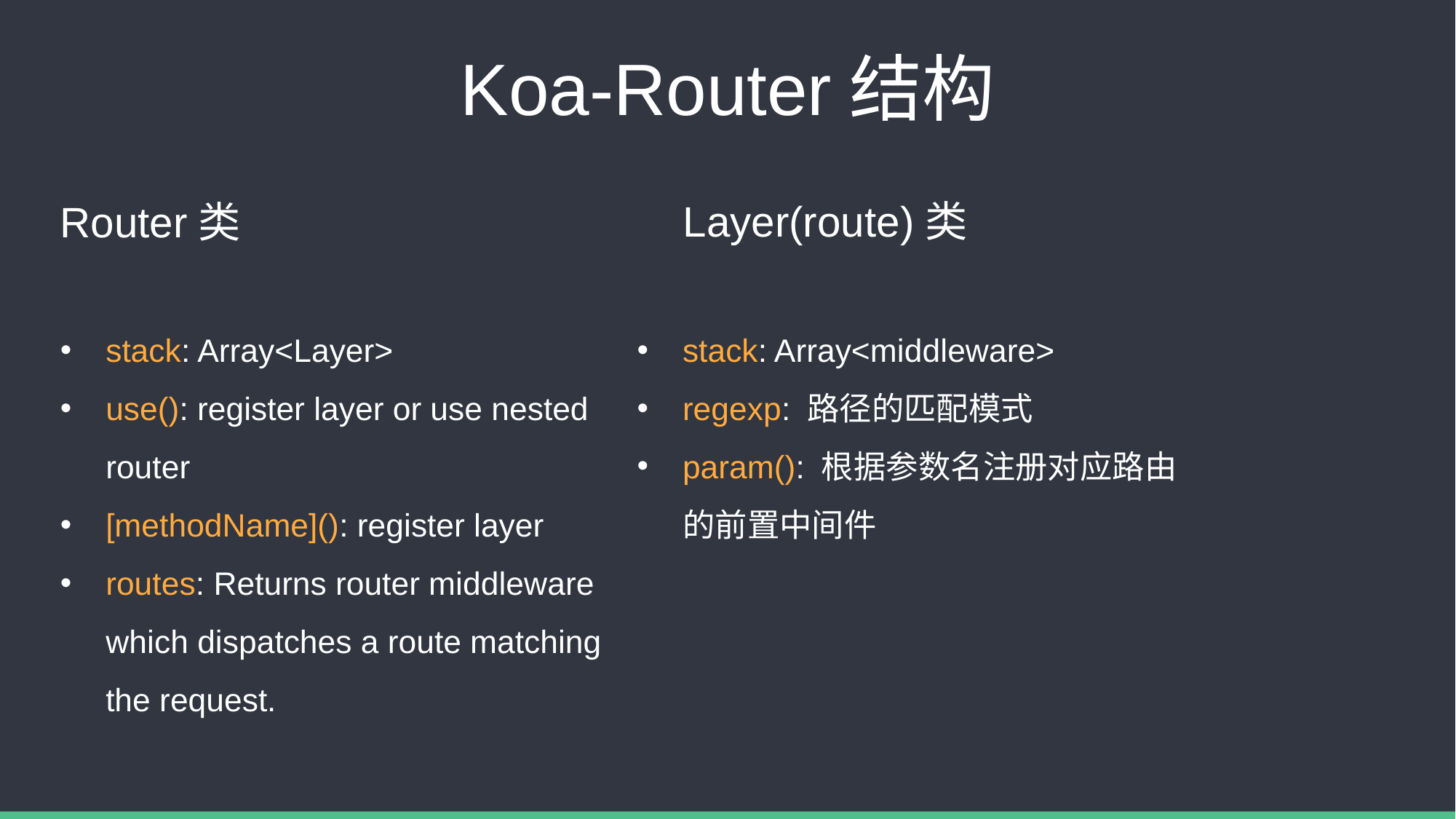

# Koa-Router结构
Layer(route)类
Router类
stack: Array<Layer>
use(): register layer or use nested router
[methodName](): register layer
routes: Returns router middleware which dispatches a route matching the request.
stack: Array<middleware>
regexp: 路径的匹配模式
param(): 根据参数名注册对应路由的前置中间件